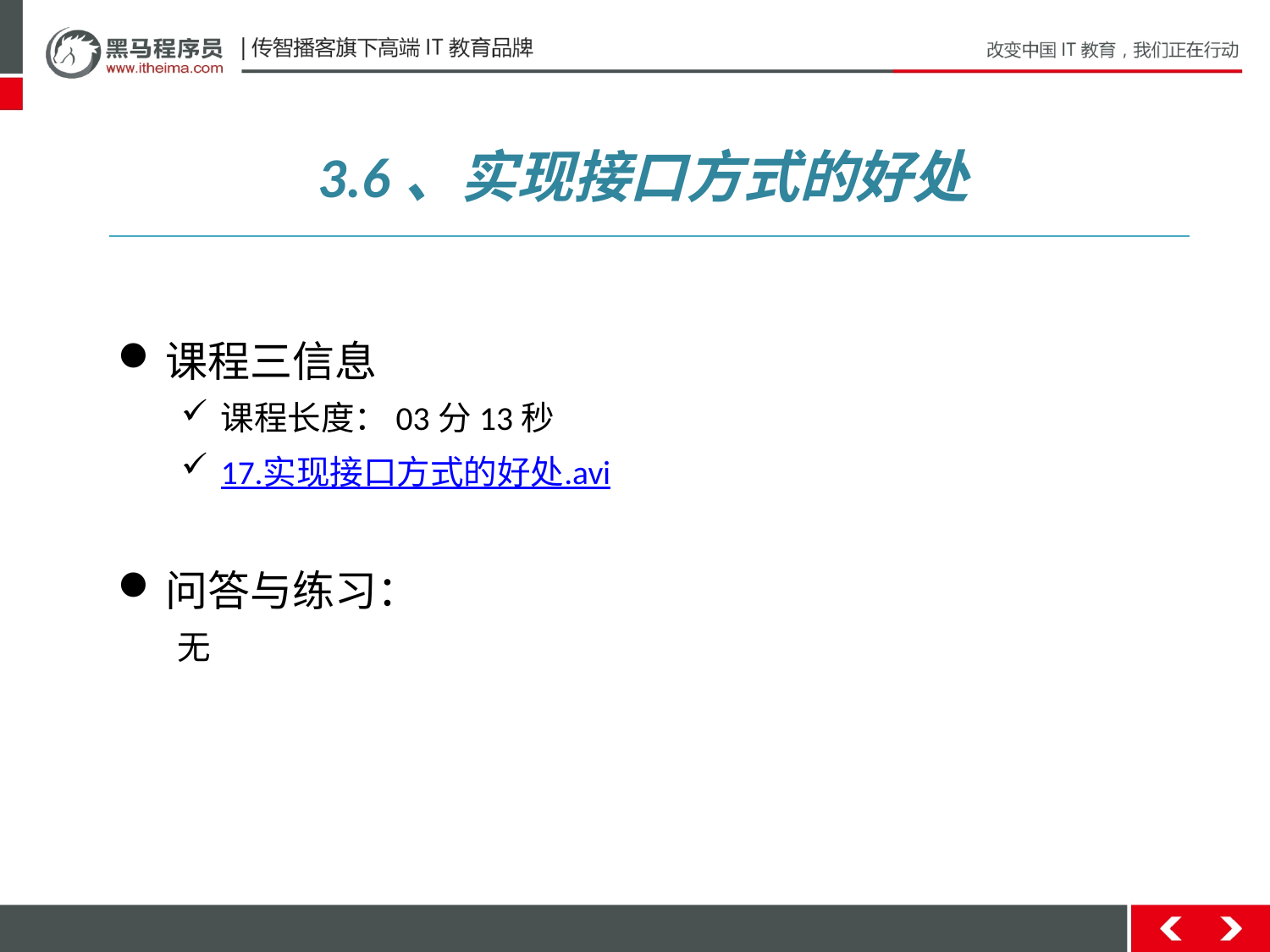

3.6、实现接口方式的好处

课程三信息
课程长度：03分13秒
17.实现接口方式的好处.avi

问答与练习：
       无